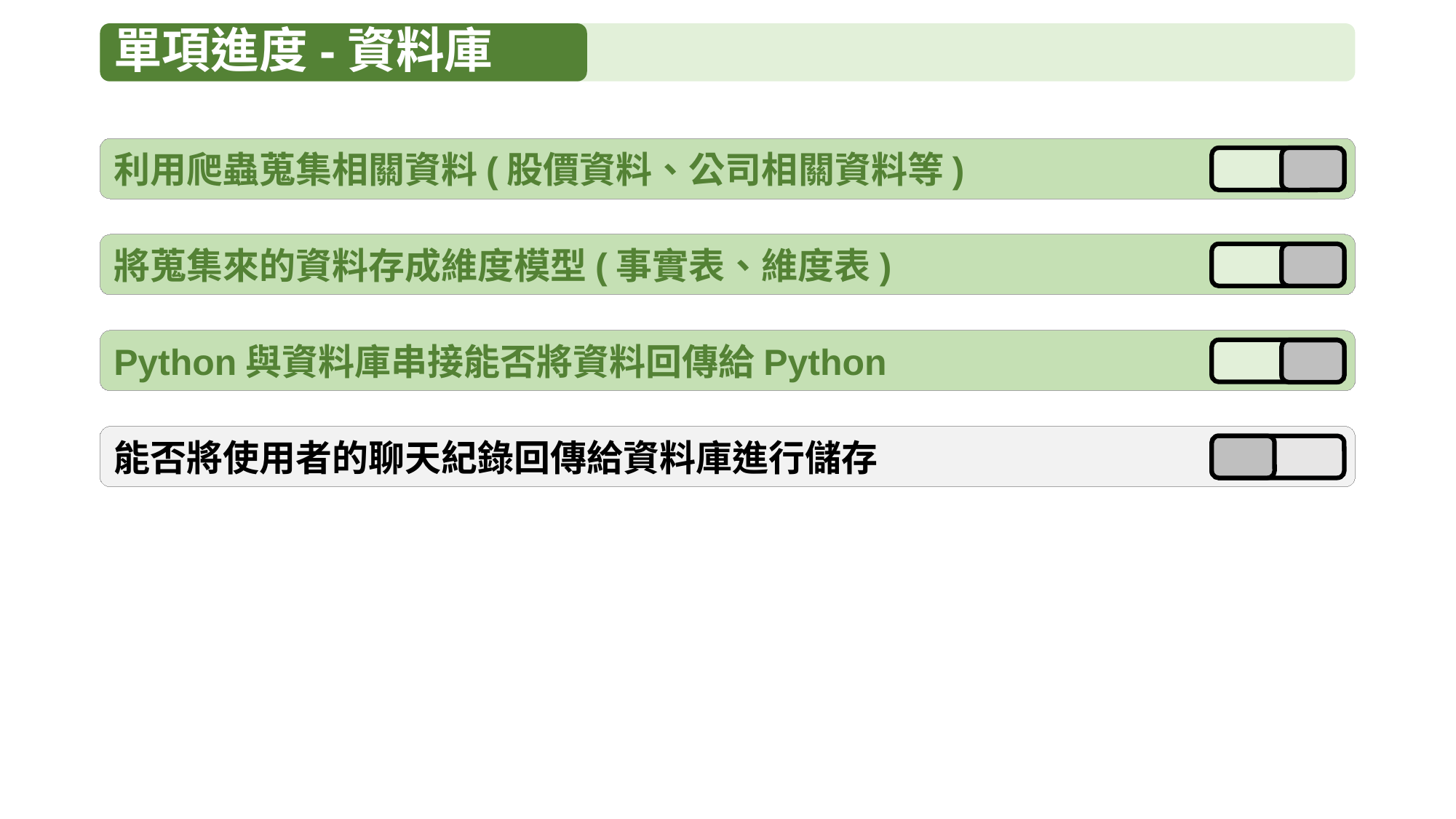

單項進度-資料庫
利用爬蟲蒐集相關資料(股價資料、公司相關資料等)

將蒐集來的資料存成維度模型(事實表、維度表)

Python與資料庫串接能否將資料回傳給Python

能否將使用者的聊天紀錄回傳給資料庫進行儲存